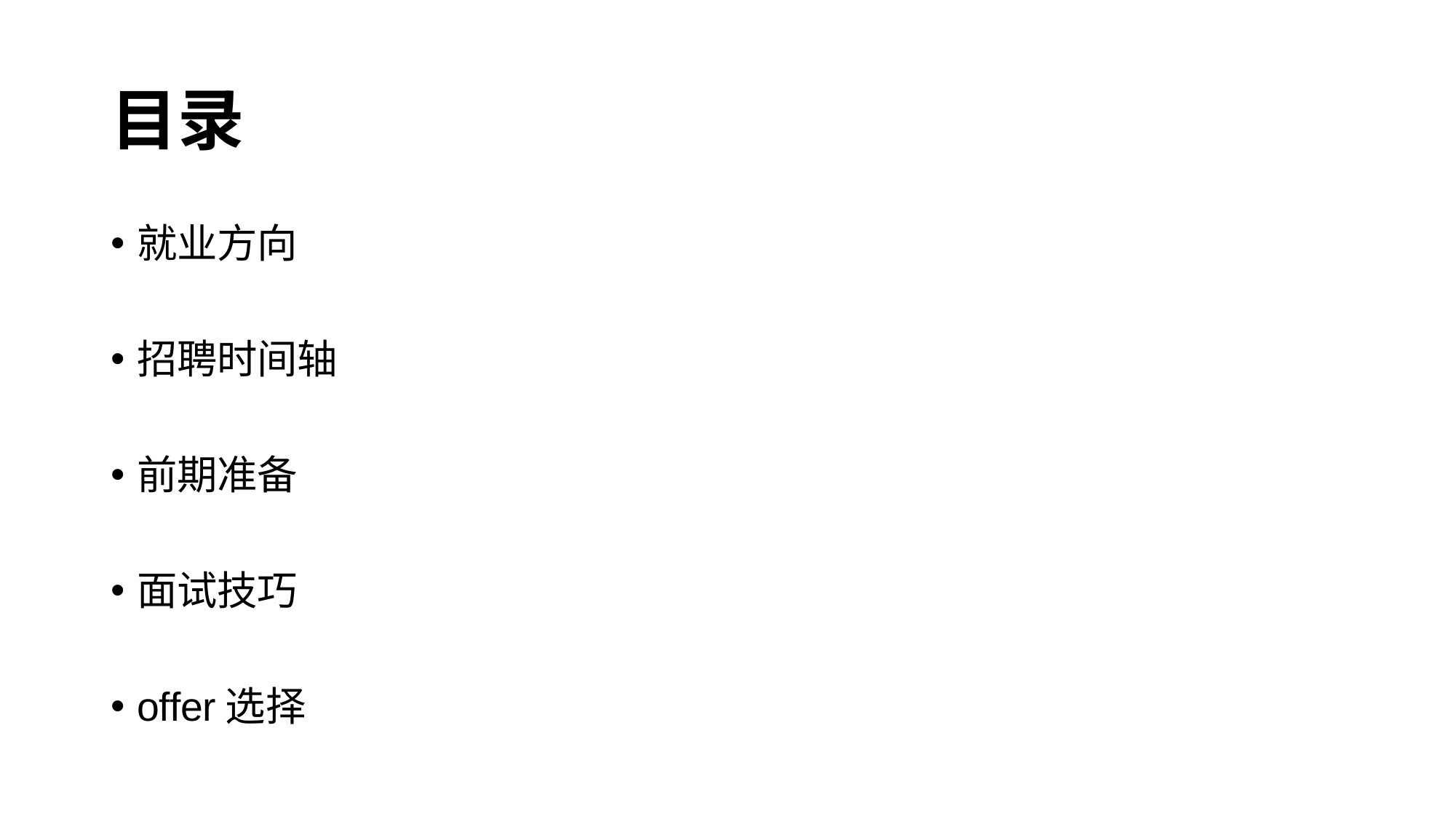

# 目录
就业方向

招聘时间轴

前期准备

面试技巧

offer选择